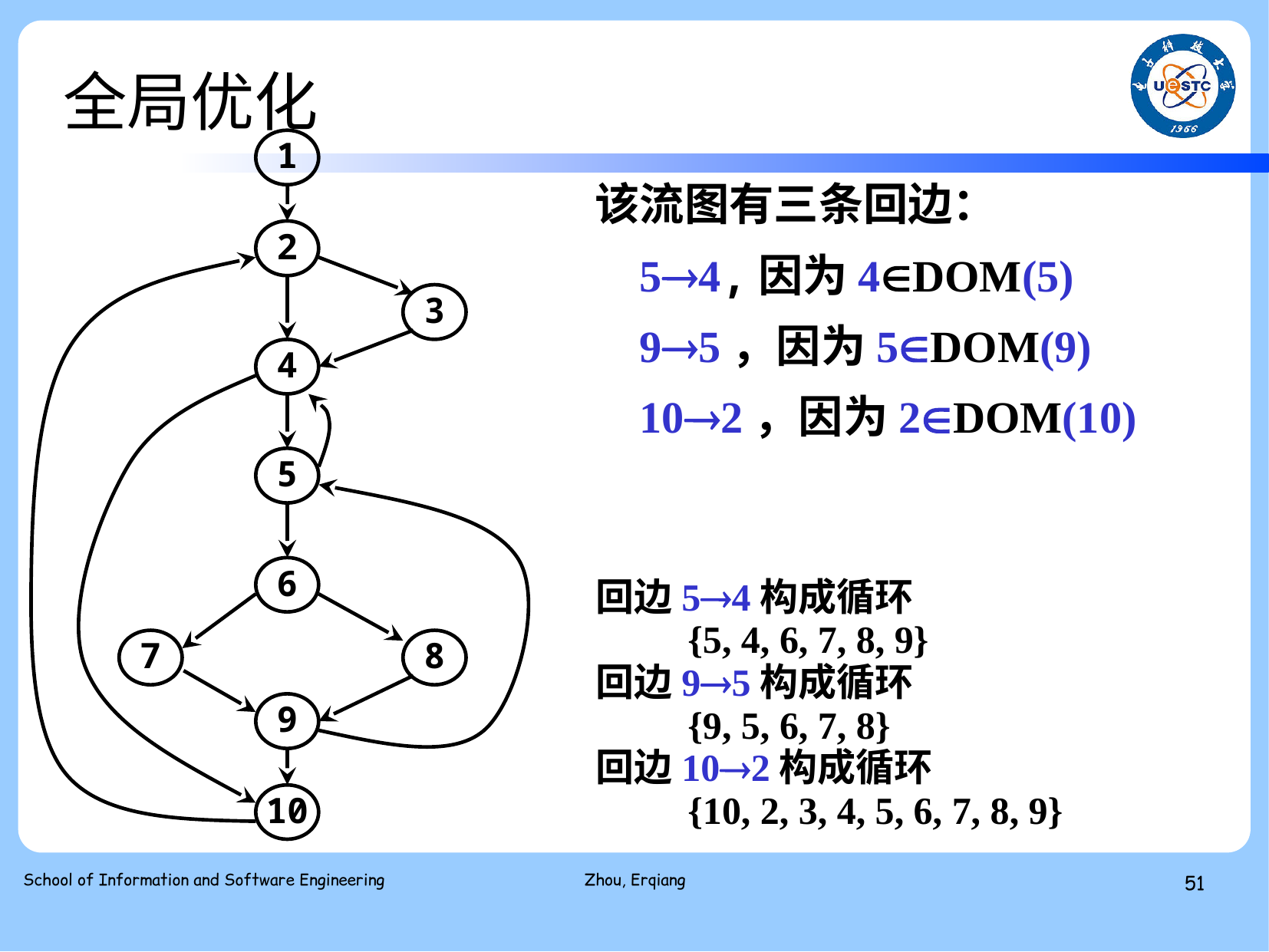

全局优化
1
# 该流图有三条回边：
    5→4,因为4∈DOM(5)
    9→5，因为5∈DOM(9)
    10→2，因为2∈DOM(10)

2

3

4

5

6
回边5→4构成循环
    {5, 4, 6, 7, 8, 9}
回边9→5构成循环
    {9, 5, 6, 7, 8}
回边10→2构成循环
    {10, 2, 3, 4, 5, 6, 7, 8, 9}

7
8

9

10
 School of Information and Software Engineering
Zhou, Erqiang
51